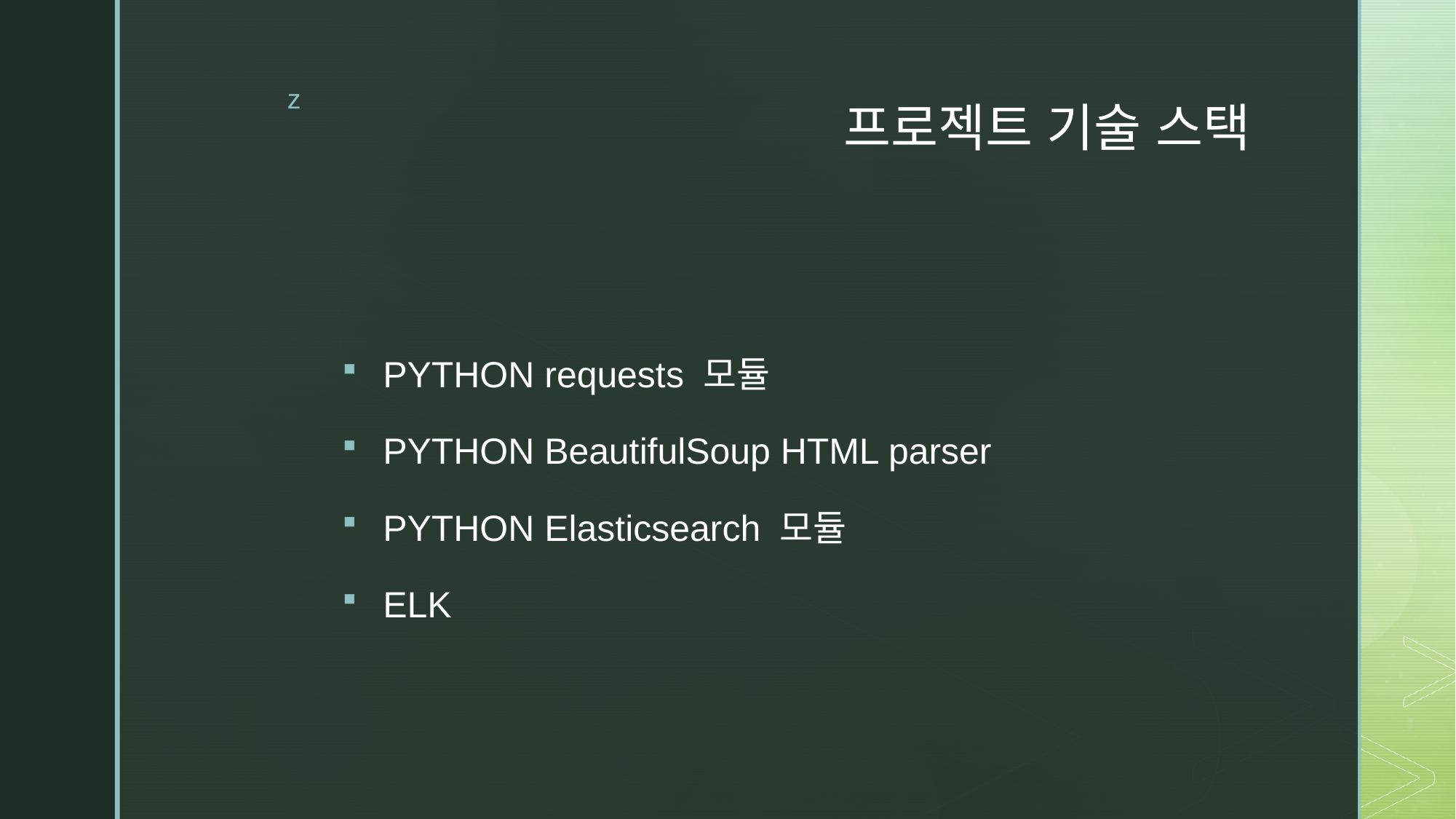

# 프로젝트 기술 스택
PYTHON requests 모듈
PYTHON BeautifulSoup HTML parser
PYTHON Elasticsearch 모듈
ELK